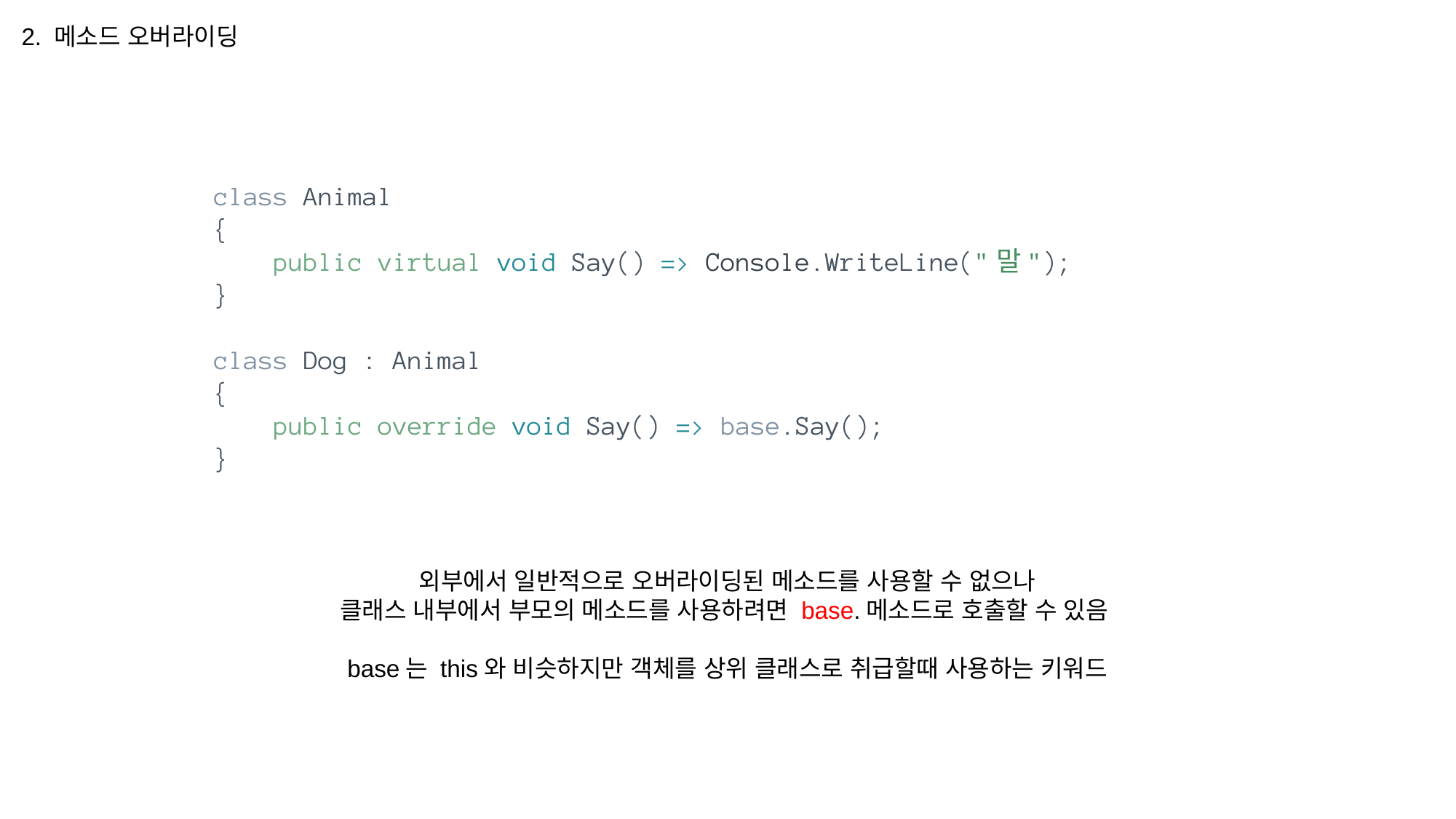

2. 메소드 오버라이딩
class Animal
{
    public virtual void Say() => Console.WriteLine("말");
}

class Dog : Animal
{
    public override void Say() => base.Say();
}
외부에서 일반적으로 오버라이딩된 메소드를 사용할 수 없으나
클래스 내부에서 부모의 메소드를 사용하려면 base.메소드로 호출할 수 있음

base는 this와 비슷하지만 객체를 상위 클래스로 취급할때 사용하는 키워드